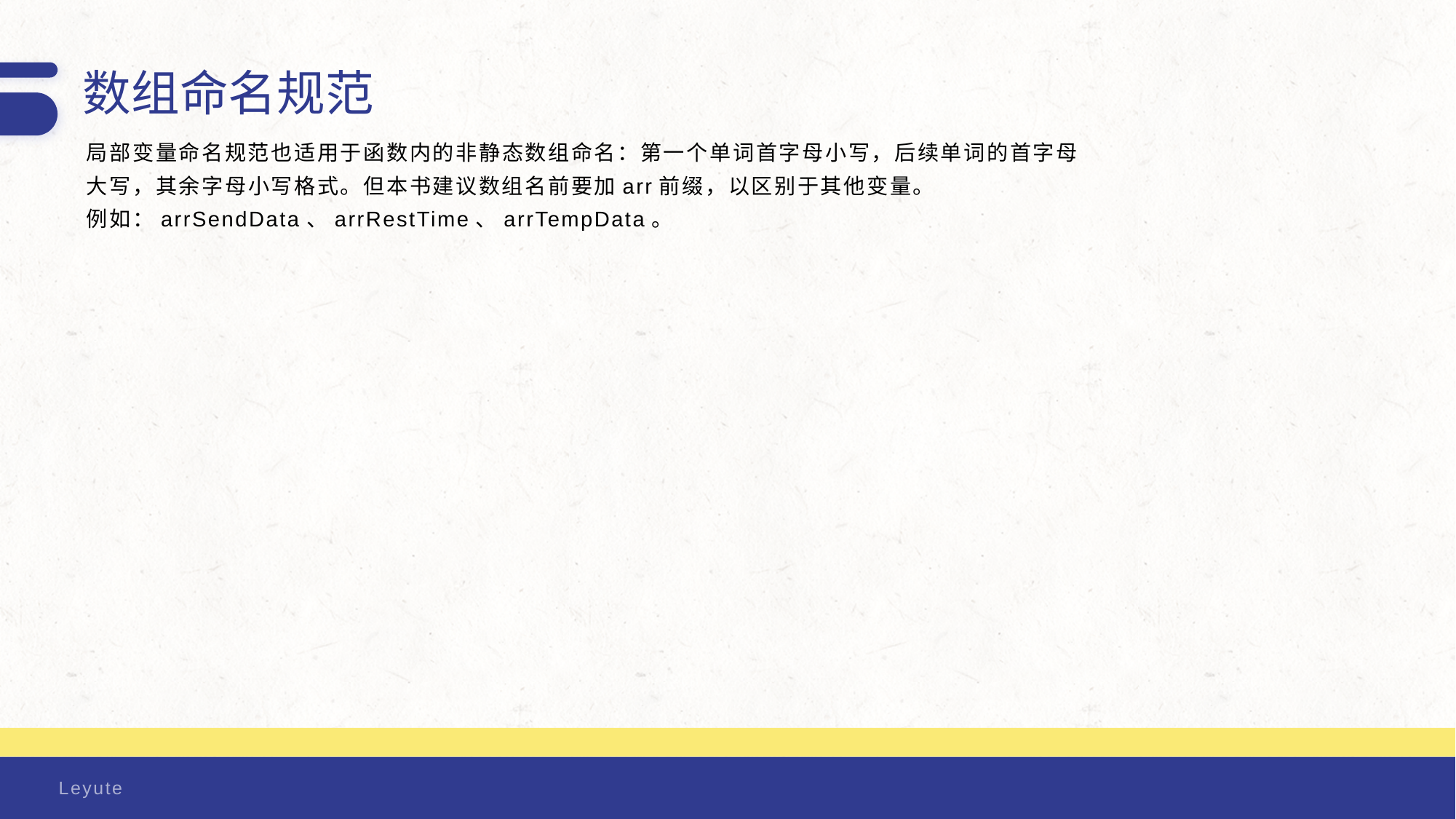

数组命名规范
局部变量命名规范也适用于函数内的非静态数组命名：第一个单词首字母小写，后续单词的首字母大写，其余字母小写格式。但本书建议数组名前要加arr前缀，以区别于其他变量。
例如：arrSendData、arrRestTime、arrTempData。